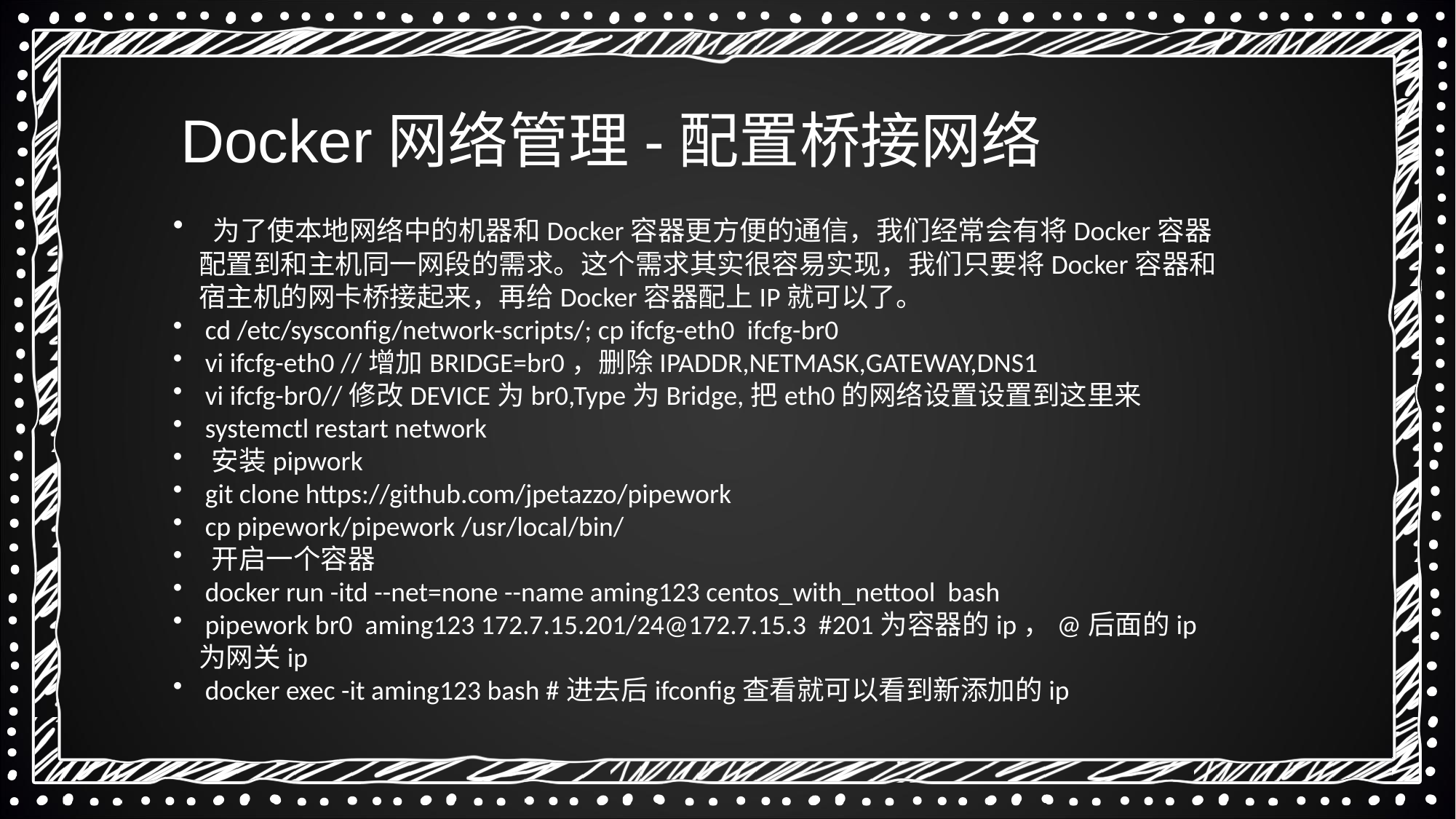

Docker网络管理-配置桥接网络
 为了使本地网络中的机器和Docker容器更方便的通信，我们经常会有将Docker容器配置到和主机同一网段的需求。这个需求其实很容易实现，我们只要将Docker容器和宿主机的网卡桥接起来，再给Docker容器配上IP就可以了。
 cd /etc/sysconfig/network-scripts/; cp ifcfg-eth0  ifcfg-br0
 vi ifcfg-eth0 //增加BRIDGE=br0，删除IPADDR,NETMASK,GATEWAY,DNS1
 vi ifcfg-br0//修改DEVICE为br0,Type为Bridge,把eth0的网络设置设置到这里来
 systemctl restart network
 安装pipwork
 git clone https://github.com/jpetazzo/pipework
 cp pipework/pipework /usr/local/bin/
 开启一个容器
 docker run -itd --net=none --name aming123 centos_with_nettool  bash
 pipework br0  aming123 172.7.15.201/24@172.7.15.3  #201为容器的ip，@后面的ip为网关ip
 docker exec -it aming123 bash #进去后ifconfig查看就可以看到新添加的ip